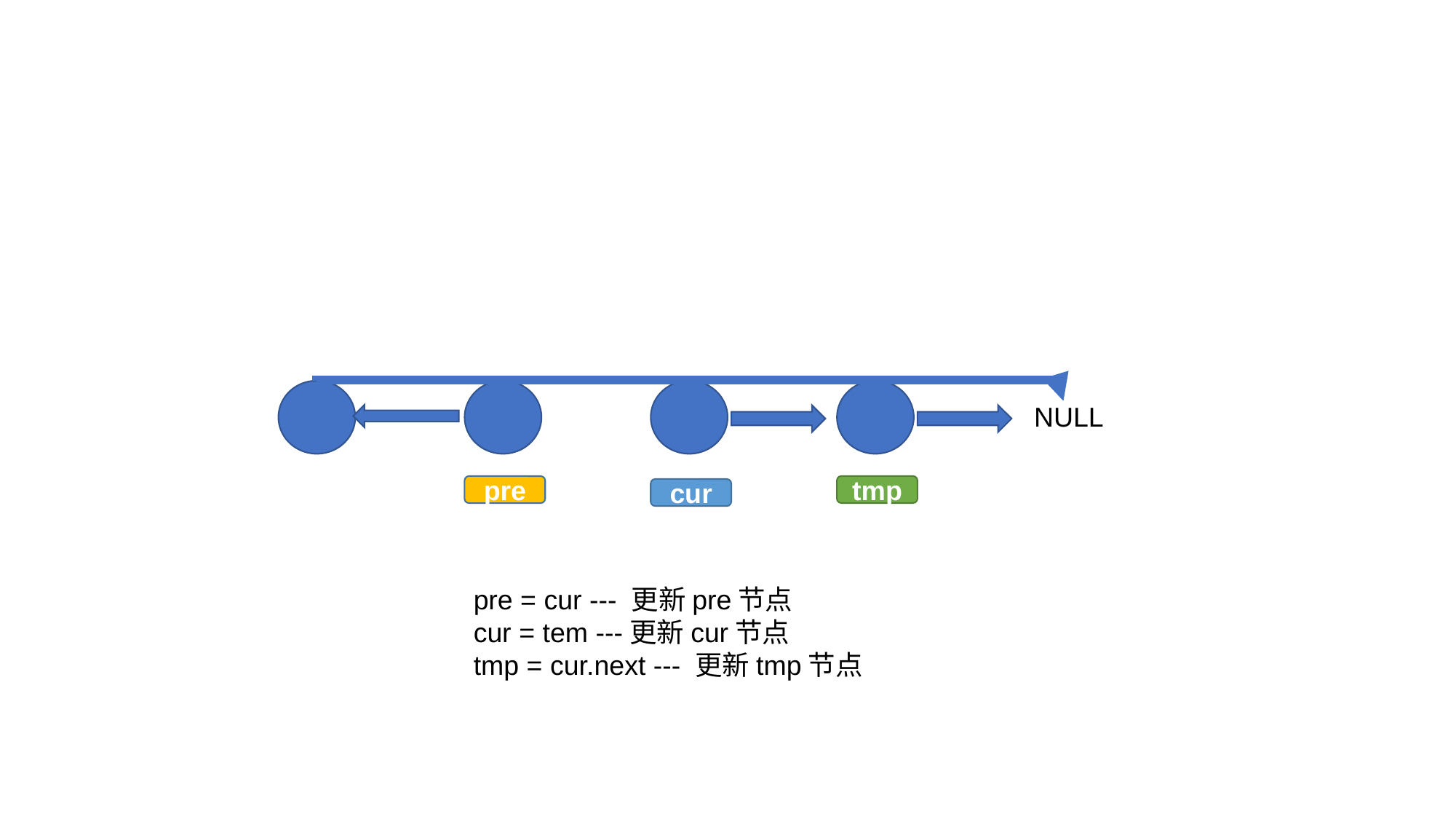

NULL

tmp
pre
cur
pre = cur --- 更新pre节点
cur = tem ---更新cur节点
tmp = cur.next --- 更新tmp节点